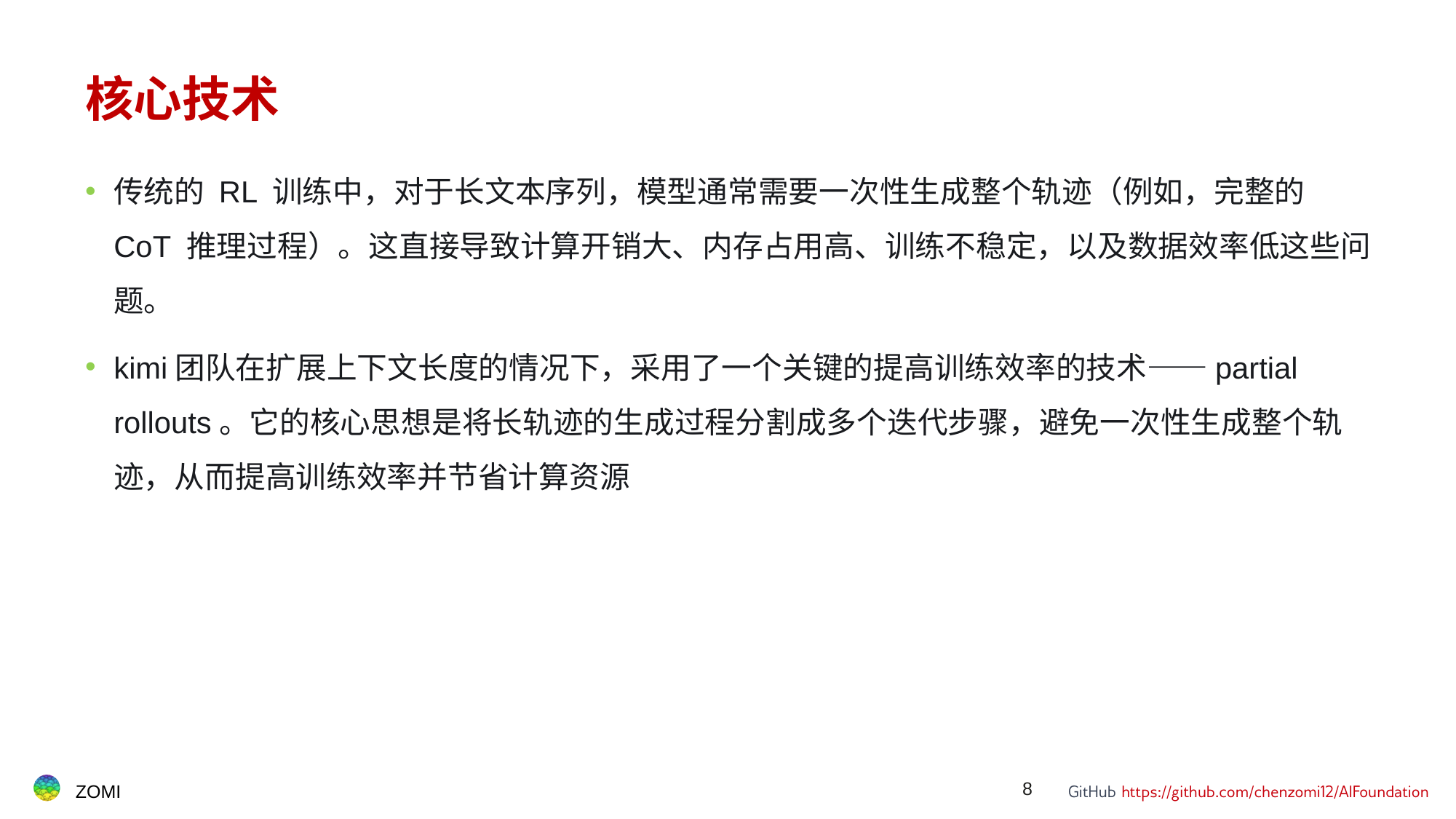

# 核心技术
传统的 RL 训练中，对于长文本序列，模型通常需要一次性生成整个轨迹（例如，完整的 CoT 推理过程）。这直接导致计算开销大、内存占用高、训练不稳定，以及数据效率低这些问题。
kimi团队在扩展上下文长度的情况下，采用了一个关键的提高训练效率的技术——partial rollouts。它的核心思想是将长轨迹的生成过程分割成多个迭代步骤，避免一次性生成整个轨迹，从而提高训练效率并节省计算资源